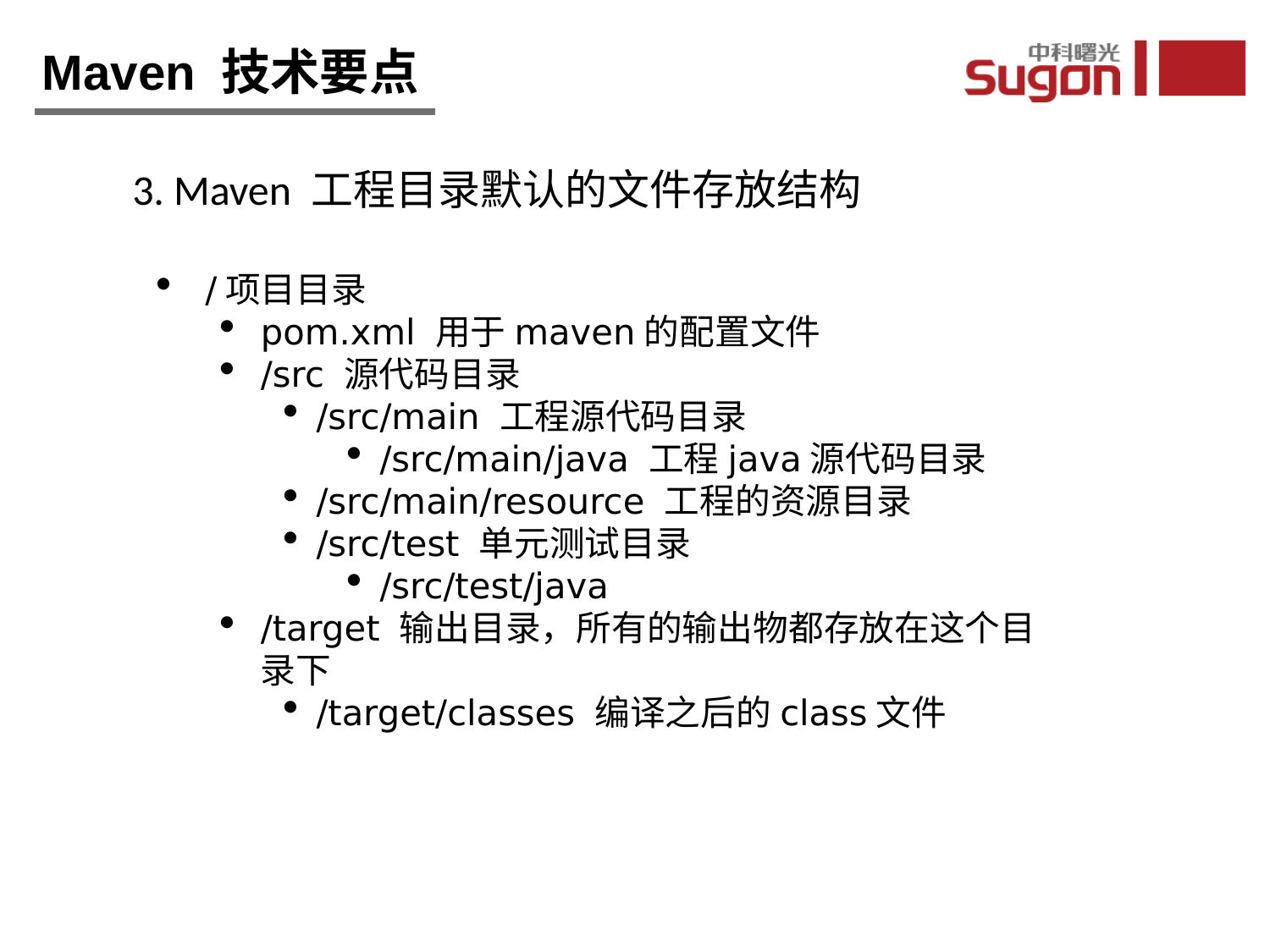

Maven 技术要点
3. Maven 工程目录默认的文件存放结构

/项目目录
pom.xml 用于maven的配置文件
/src 源代码目录
/src/main 工程源代码目录
/src/main/java 工程java源代码目录
/src/main/resource 工程的资源目录
/src/test 单元测试目录
/src/test/java
/target 输出目录，所有的输出物都存放在这个目录下
/target/classes 编译之后的class文件